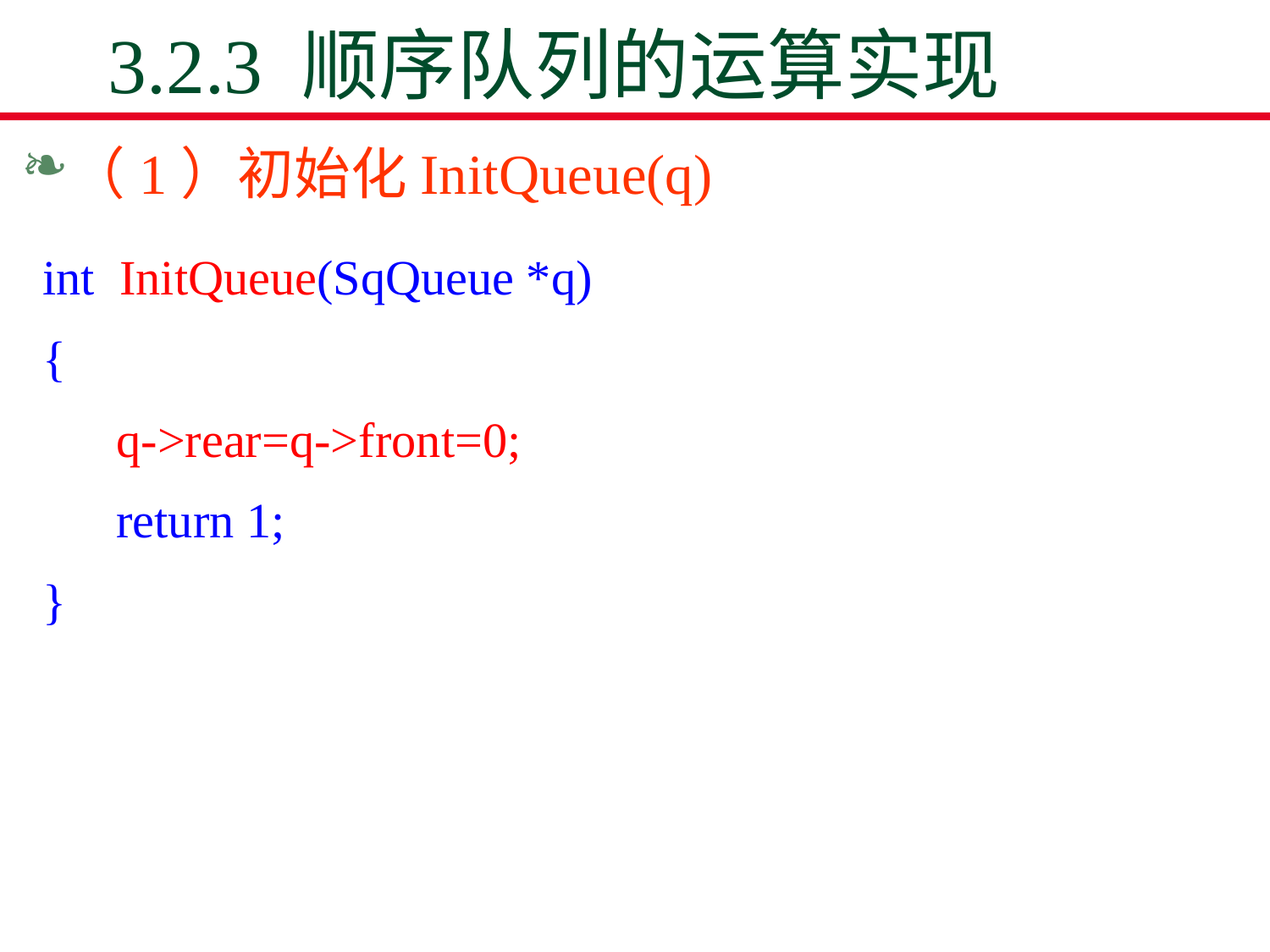

# 3.2.3 顺序队列的运算实现
（1）初始化InitQueue(q)
int  InitQueue(SqQueue *q)
{
      q->rear=q->front=0;
      return 1;
}